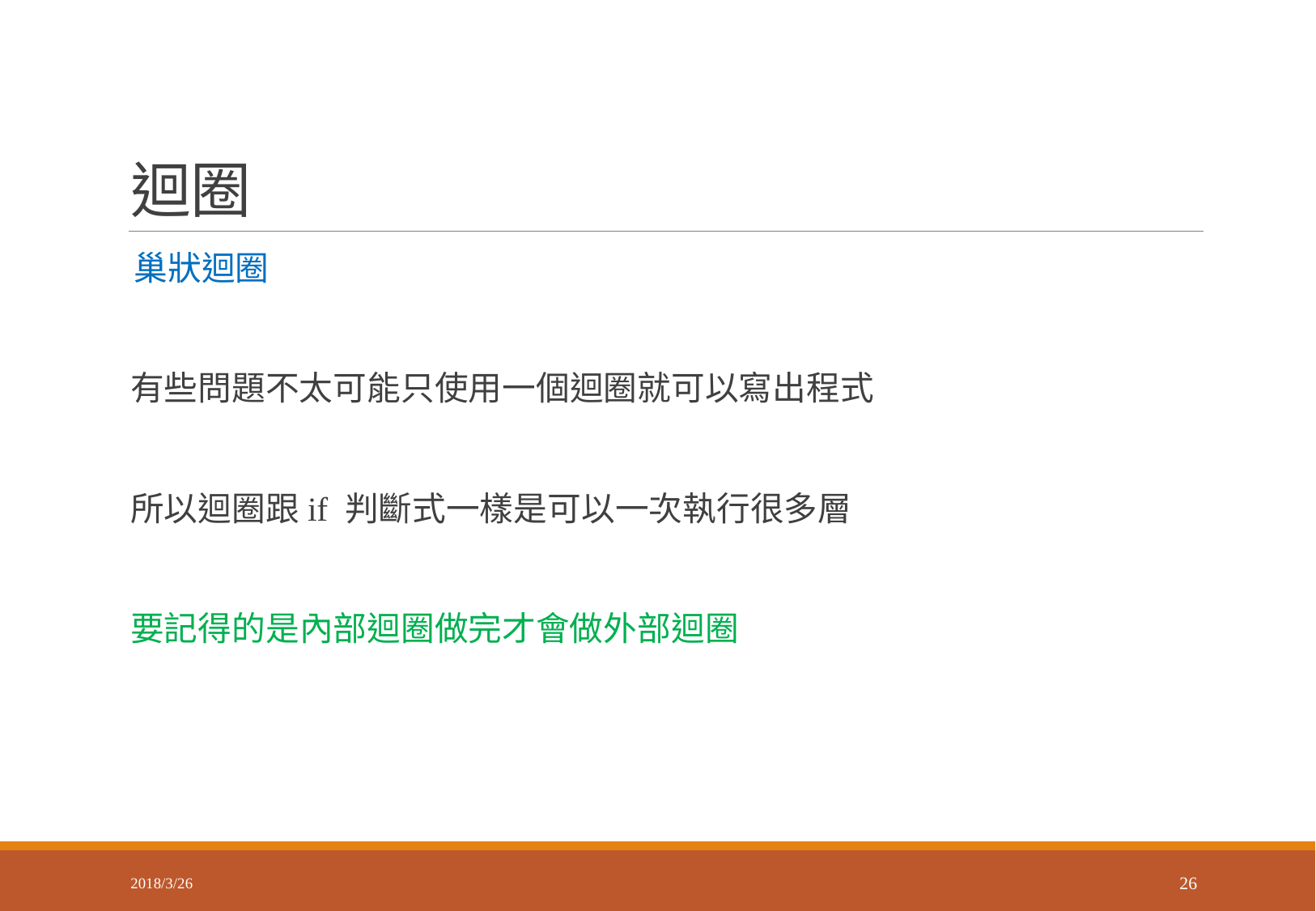

# 迴圈
 巢狀迴圈

有些問題不太可能只使用一個迴圈就可以寫出程式

所以迴圈跟if 判斷式一樣是可以一次執行很多層

要記得的是內部迴圈做完才會做外部迴圈

2018/3/26
26